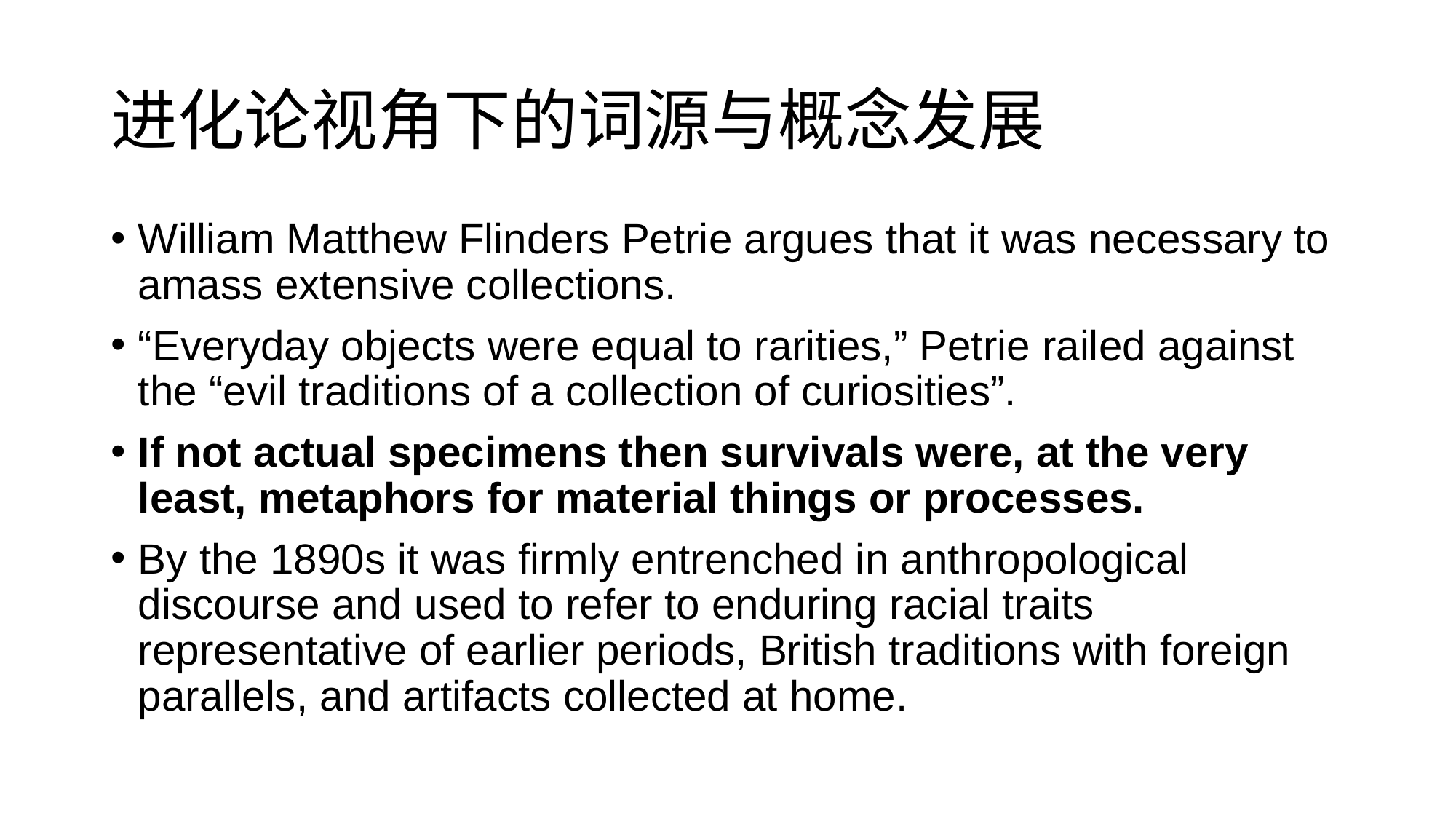

# 进化论视角下的词源与概念发展
William Matthew Flinders Petrie argues that it was necessary to amass extensive collections.
“Everyday objects were equal to rarities,” Petrie railed against the “evil traditions of a collection of curiosities”.
If not actual specimens then survivals were, at the very least, metaphors for material things or processes.
By the 1890s it was firmly entrenched in anthropological discourse and used to refer to enduring racial traits representative of earlier periods, British traditions with foreign parallels, and artifacts collected at home.